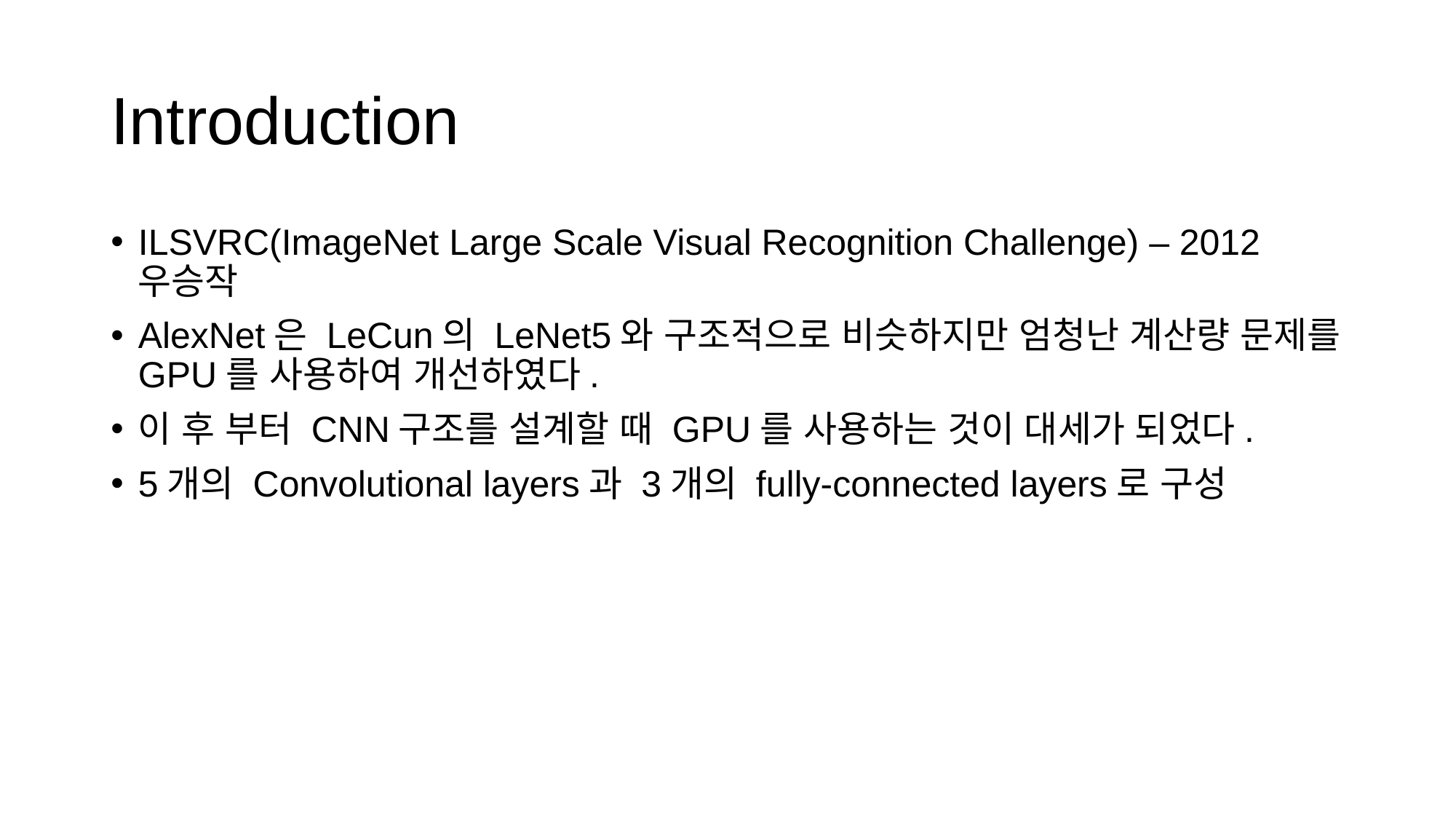

# Introduction
ILSVRC(ImageNet Large Scale Visual Recognition Challenge) – 2012 우승작
AlexNet은 LeCun의 LeNet5와 구조적으로 비슷하지만 엄청난 계산량 문제를 GPU를 사용하여 개선하였다.
이 후 부터 CNN구조를 설계할 때 GPU를 사용하는 것이 대세가 되었다.
5개의 Convolutional layers과 3개의 fully-connected layers로 구성